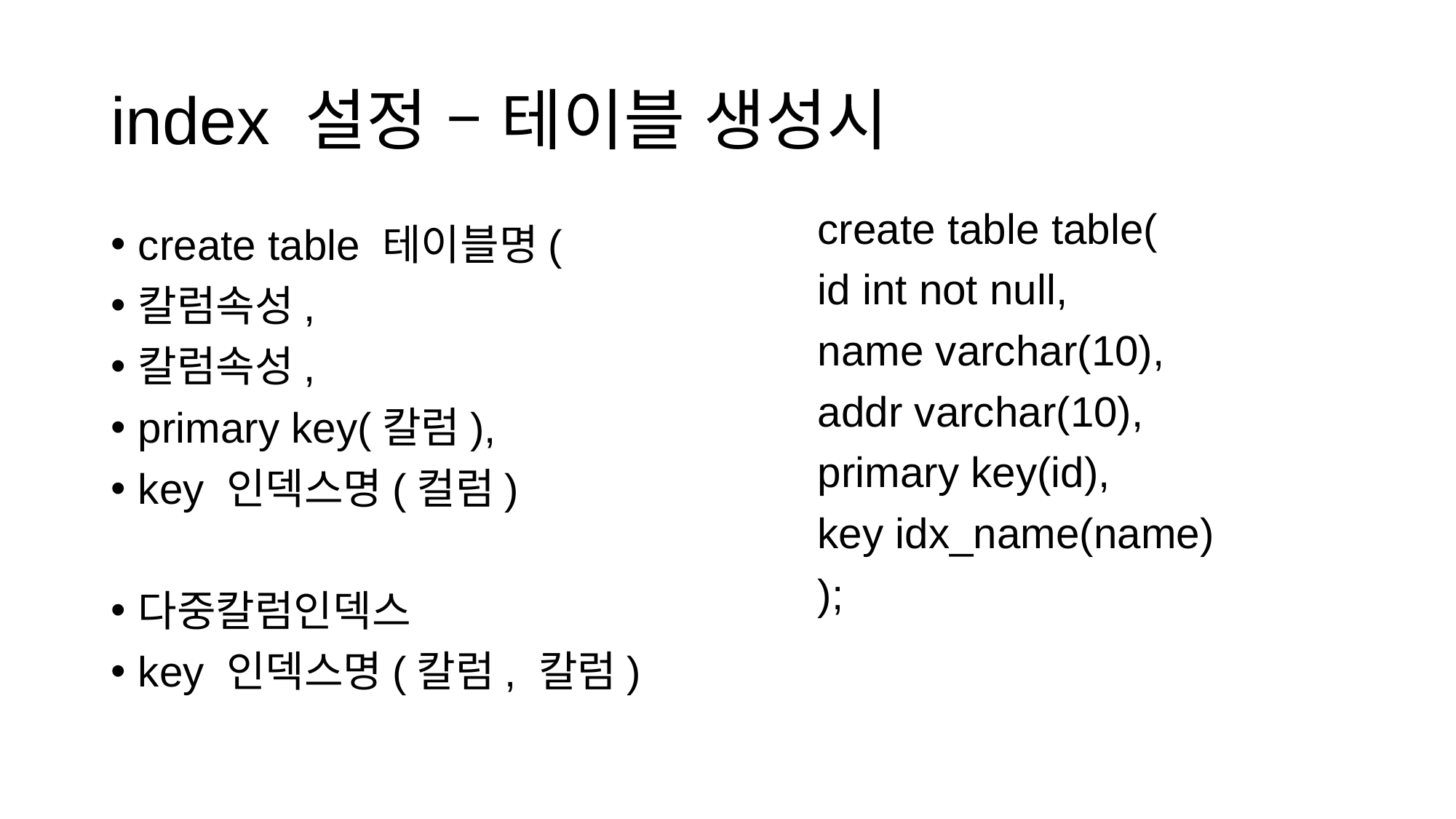

# index 설정 – 테이블 생성시
create table table(
id int not null,
name varchar(10),
addr varchar(10),
primary key(id),
key idx_name(name)
);
create table 테이블명(
칼럼속성,
칼럼속성,
primary key(칼럼),
key 인덱스명(컬럼)

다중칼럼인덱스
key 인덱스명(칼럼, 칼럼)